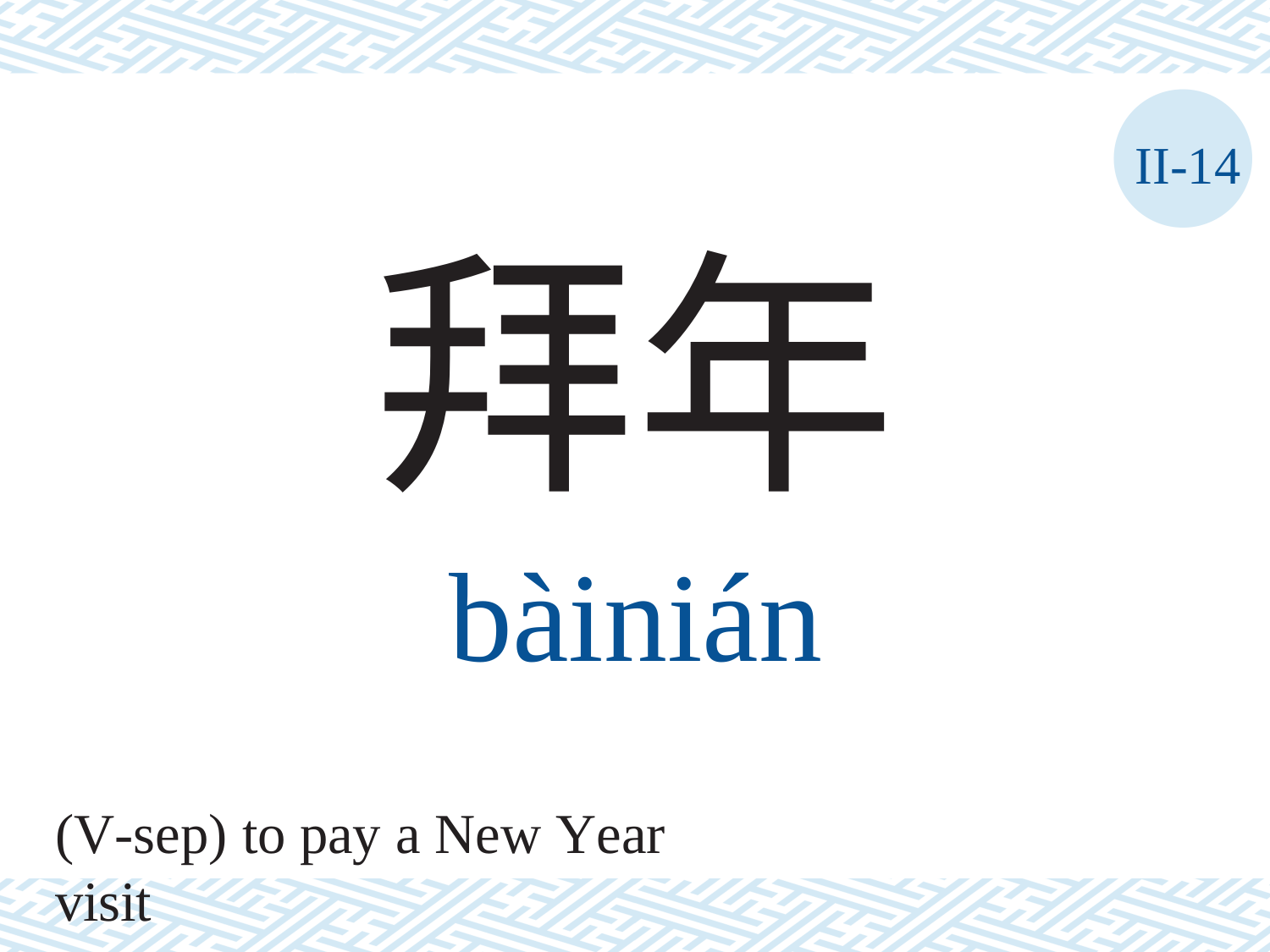

II-14
拜年
bàinián
(V-sep) to pay a New Year visit